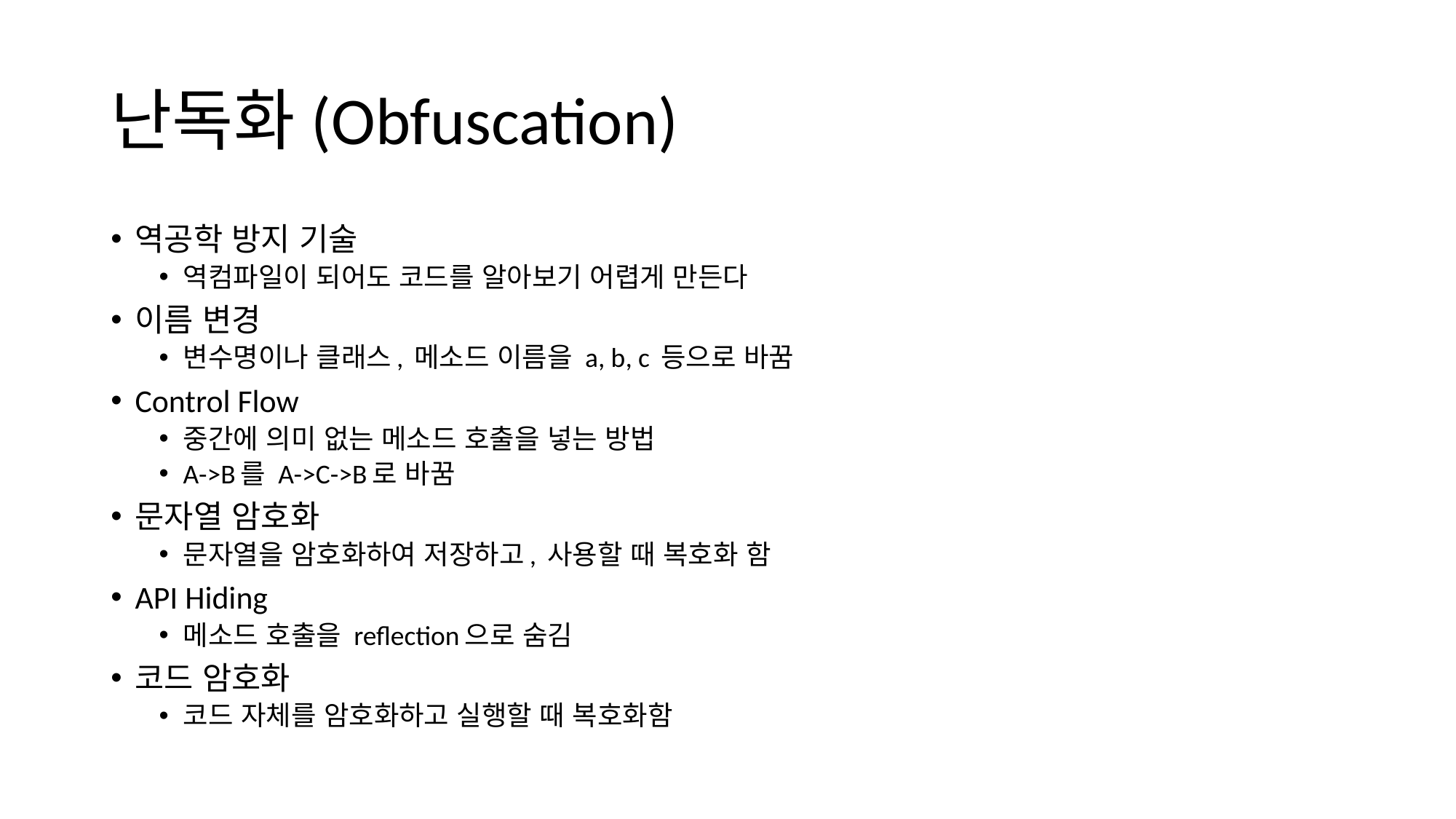

# 난독화(Obfuscation)
역공학 방지 기술
역컴파일이 되어도 코드를 알아보기 어렵게 만든다
이름 변경
변수명이나 클래스, 메소드 이름을 a, b, c 등으로 바꿈
Control Flow
중간에 의미 없는 메소드 호출을 넣는 방법
A->B를 A->C->B로 바꿈
문자열 암호화
문자열을 암호화하여 저장하고, 사용할 때 복호화 함
API Hiding
메소드 호출을 reflection으로 숨김
코드 암호화
코드 자체를 암호화하고 실행할 때 복호화함